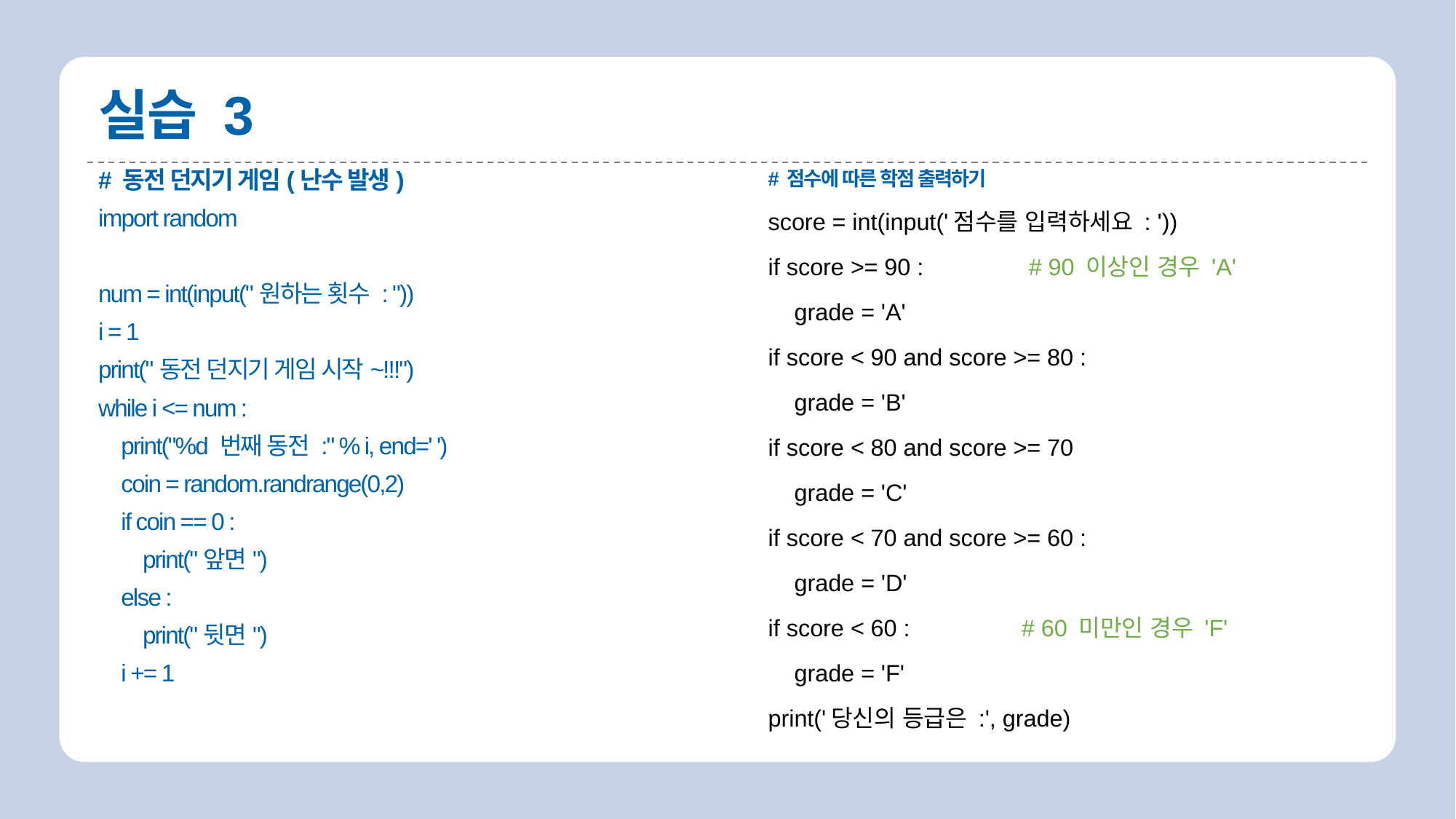

# 실습 3
# 점수에 따른 학점 출력하기
score = int(input('점수를 입력하세요 : '))
if score >= 90 :                # 90 이상인 경우 'A'
    grade = 'A'
if score < 90 and score >= 80 :
    grade = 'B'
if score < 80 and score >= 70
    grade = 'C'
if score < 70 and score >= 60 :
    grade = 'D'
if score < 60 :                 # 60 미만인 경우 'F'
    grade = 'F'
print('당신의 등급은 :', grade)
# 동전 던지기 게임(난수 발생)
import random

num = int(input("원하는 횟수 : "))
i = 1
print("동전 던지기 게임 시작~!!!")
while i <= num :
    print("%d 번째 동전 :" % i, end=' ')
    coin = random.randrange(0,2)
    if coin == 0 :
        print("앞면")
    else :
        print("뒷면")
    i += 1